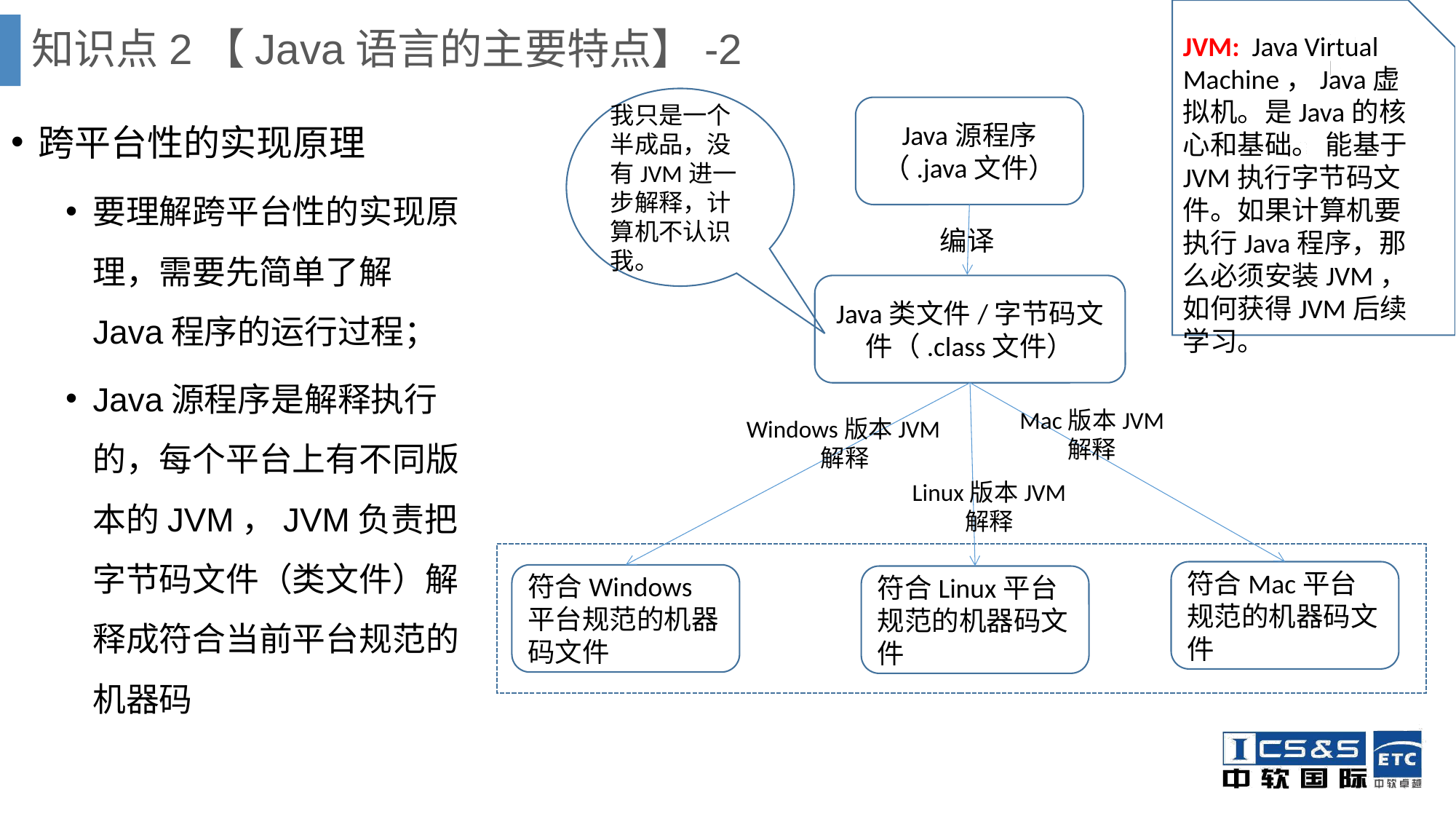

JVM:  Java Virtual Machine，Java虚拟机。是Java的核心和基础。 能基于JVM执行字节码文件。如果计算机要执行Java程序，那么必须安装JVM，如何获得JVM后续学习。
# 知识点2【Java语言的主要特点】-2
我只是一个半成品，没有JVM进一步解释，计算机不认识我。
跨平台性的实现原理
要理解跨平台性的实现原理，需要先简单了解Java程序的运行过程；
Java源程序是解释执行的，每个平台上有不同版本的JVM，JVM负责把字节码文件（类文件）解释成符合当前平台规范的机器码
Java源程序（.java文件）
编译
Java类文件/字节码文件（.class文件）
Mac版本JVM
解释
Windows版本JVM
解释
Linux版本JVM
解释

符合Mac平台规范的机器码文件
符合Windows平台规范的机器码文件
符合Linux平台规范的机器码文件